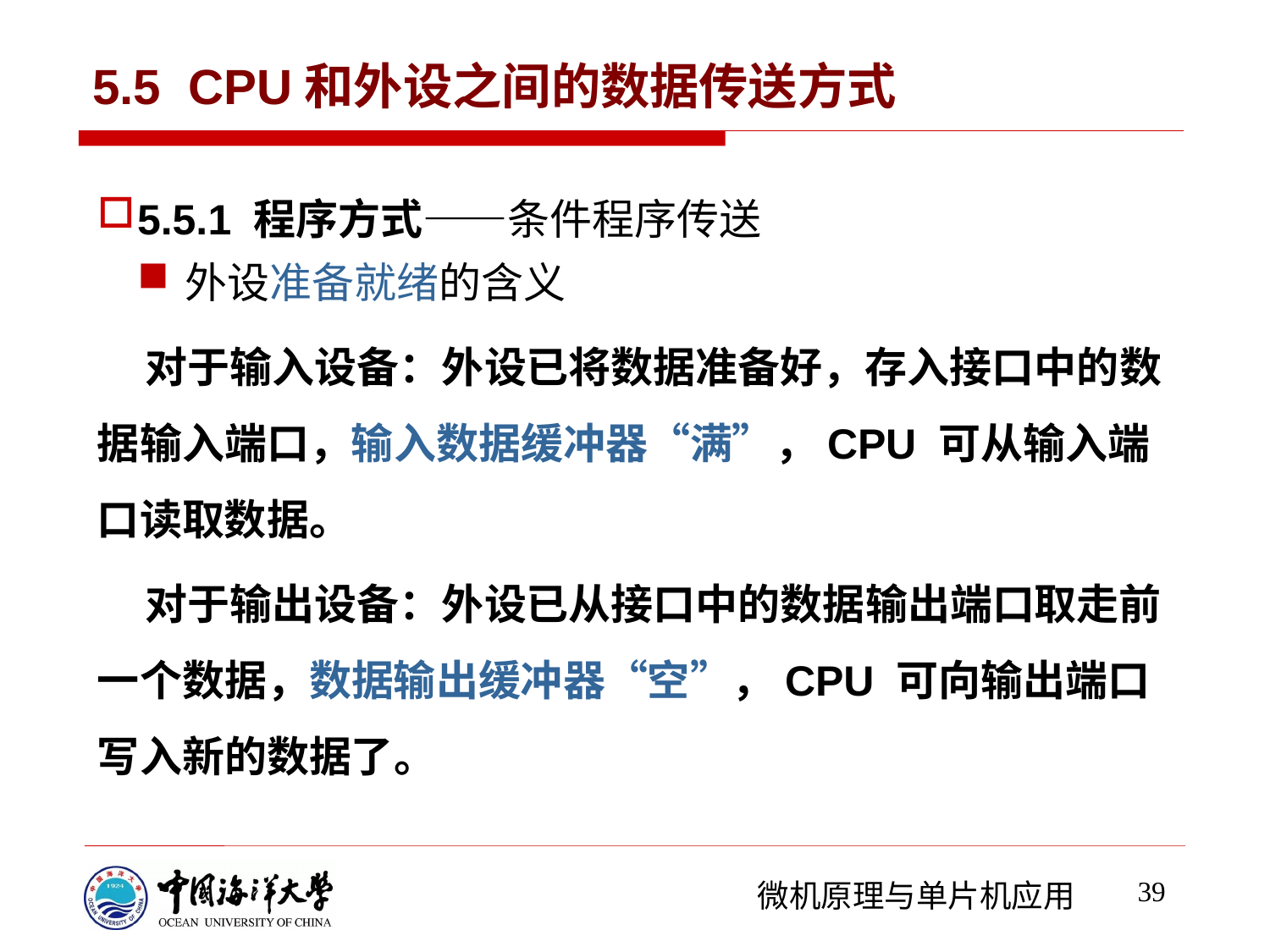

# 5.5  CPU和外设之间的数据传送方式
5.5.1 程序方式——条件程序传送
外设准备就绪的含义
    对于输入设备：外设已将数据准备好，存入接口中的数据输入端口，输入数据缓冲器“满”，CPU 可从输入端口读取数据。
    对于输出设备：外设已从接口中的数据输出端口取走前一个数据，数据输出缓冲器“空”，CPU 可向输出端口写入新的数据了。

39